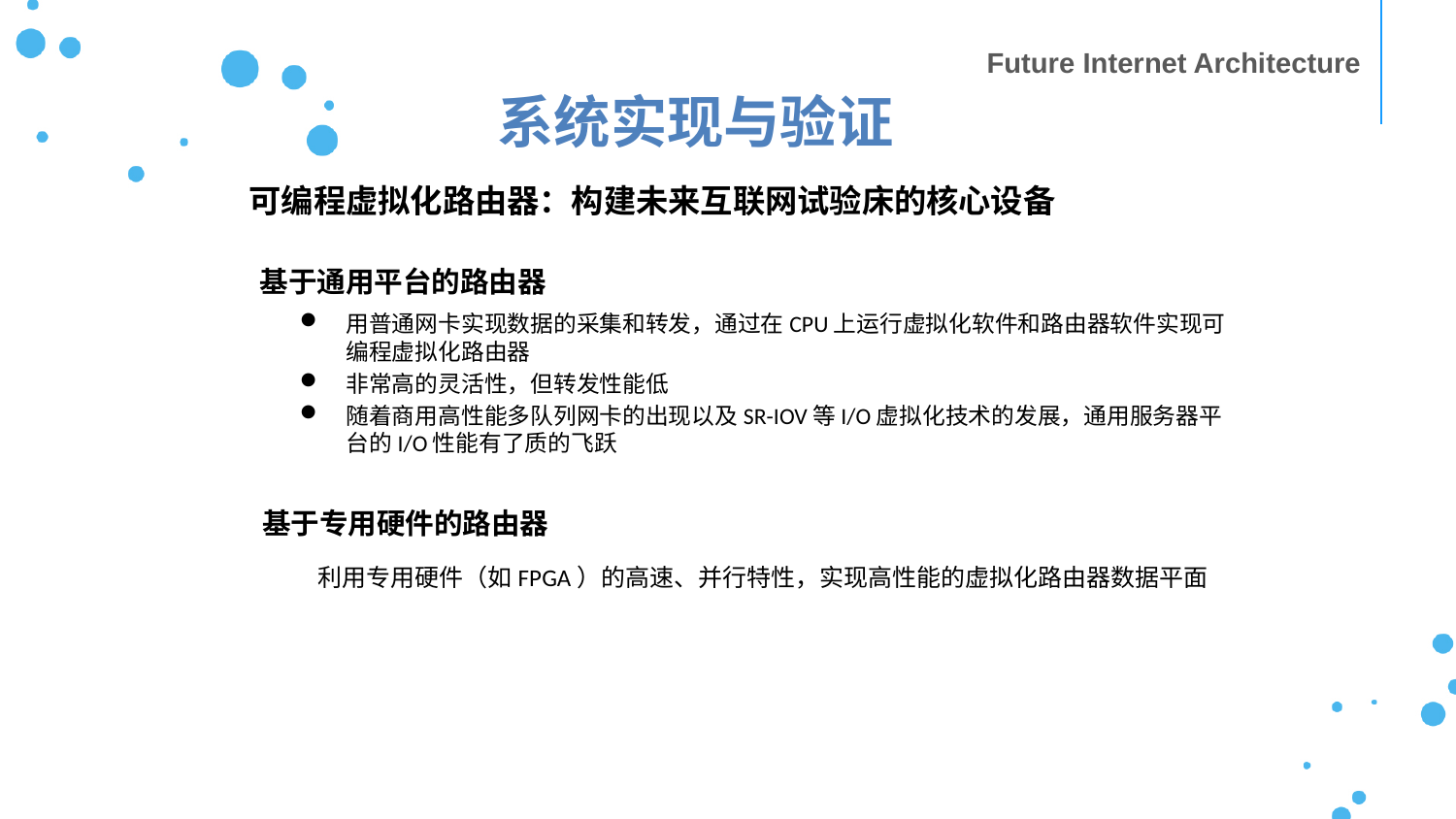

Future Internet Architecture
系统实现与验证
可编程虚拟化路由器：构建未来互联网试验床的核心设备
基于通用平台的路由器
用普通网卡实现数据的采集和转发，通过在CPU上运行虚拟化软件和路由器软件实现可编程虚拟化路由器
非常高的灵活性，但转发性能低
随着商用高性能多队列网卡的出现以及SR-IOV等I/O虚拟化技术的发展，通用服务器平台的I/O性能有了质的飞跃
基于专用硬件的路由器
利用专用硬件（如FPGA）的高速、并行特性，实现高性能的虚拟化路由器数据平面